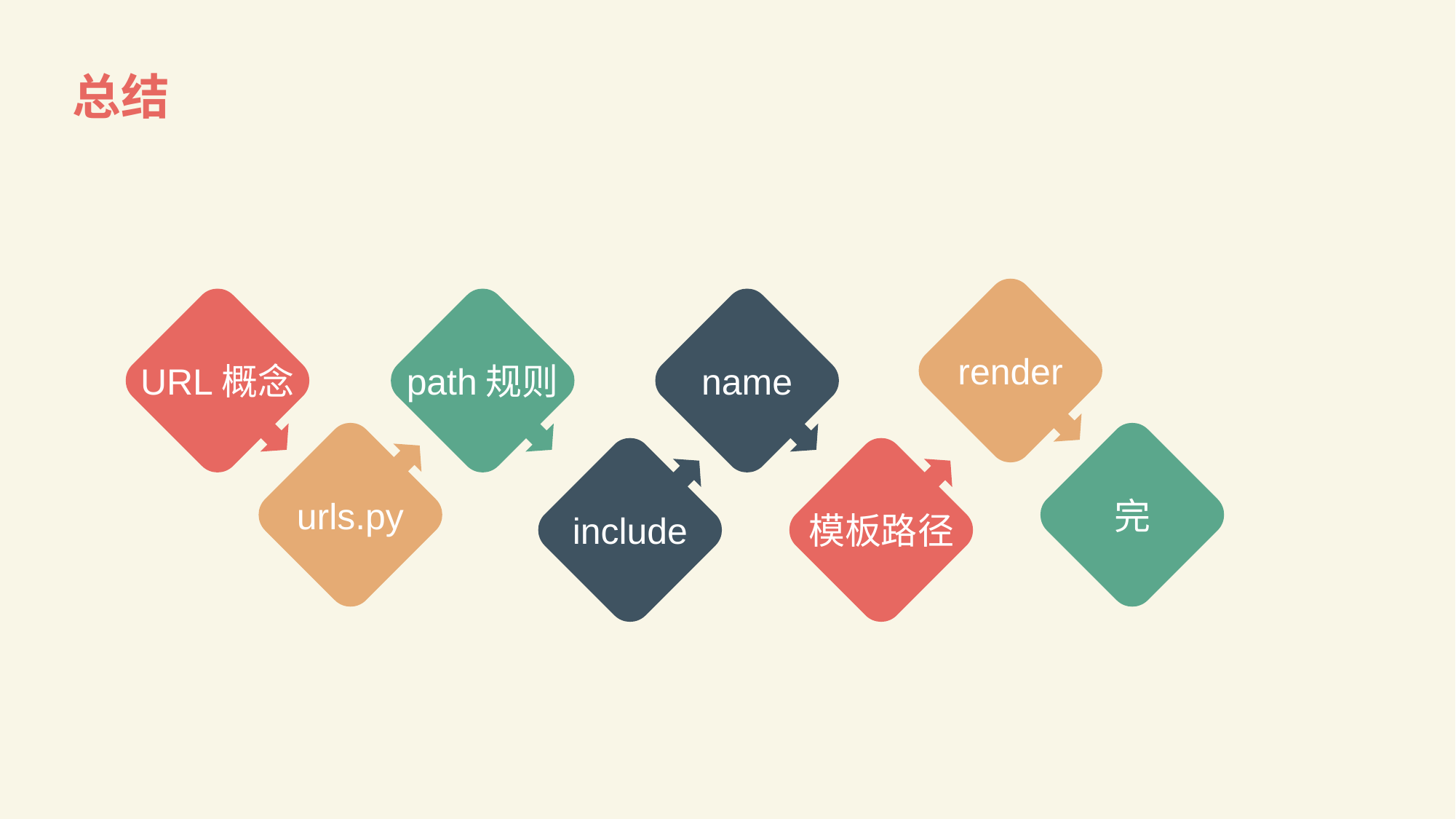

# 总结
render
URL概念
path规则
name
完
urls.py
include
模板路径